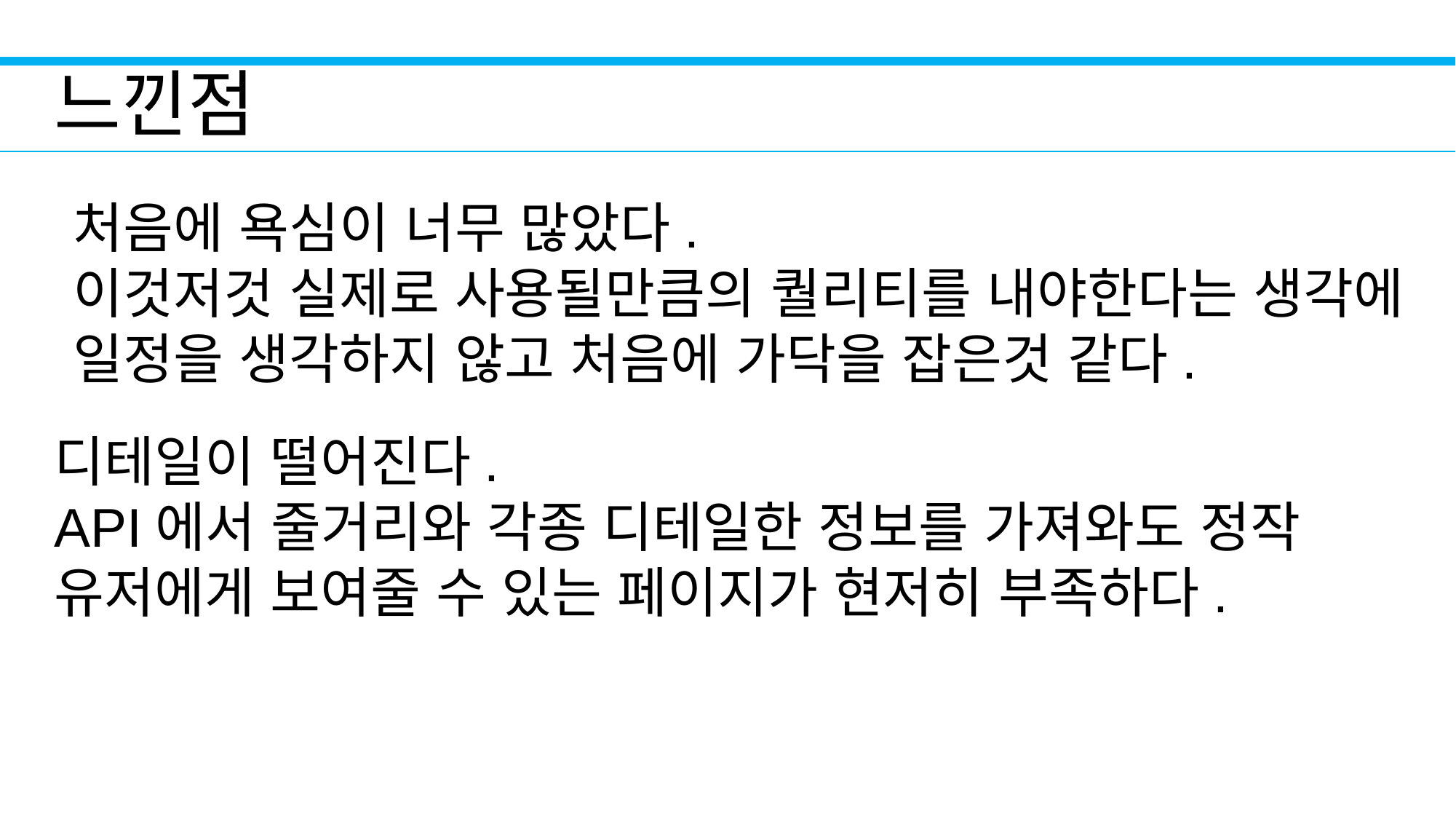

느낀점
처음에 욕심이 너무 많았다.
이것저것 실제로 사용될만큼의 퀄리티를 내야한다는 생각에
일정을 생각하지 않고 처음에 가닥을 잡은것 같다.
디테일이 떨어진다.
API에서 줄거리와 각종 디테일한 정보를 가져와도 정작
유저에게 보여줄 수 있는 페이지가 현저히 부족하다.